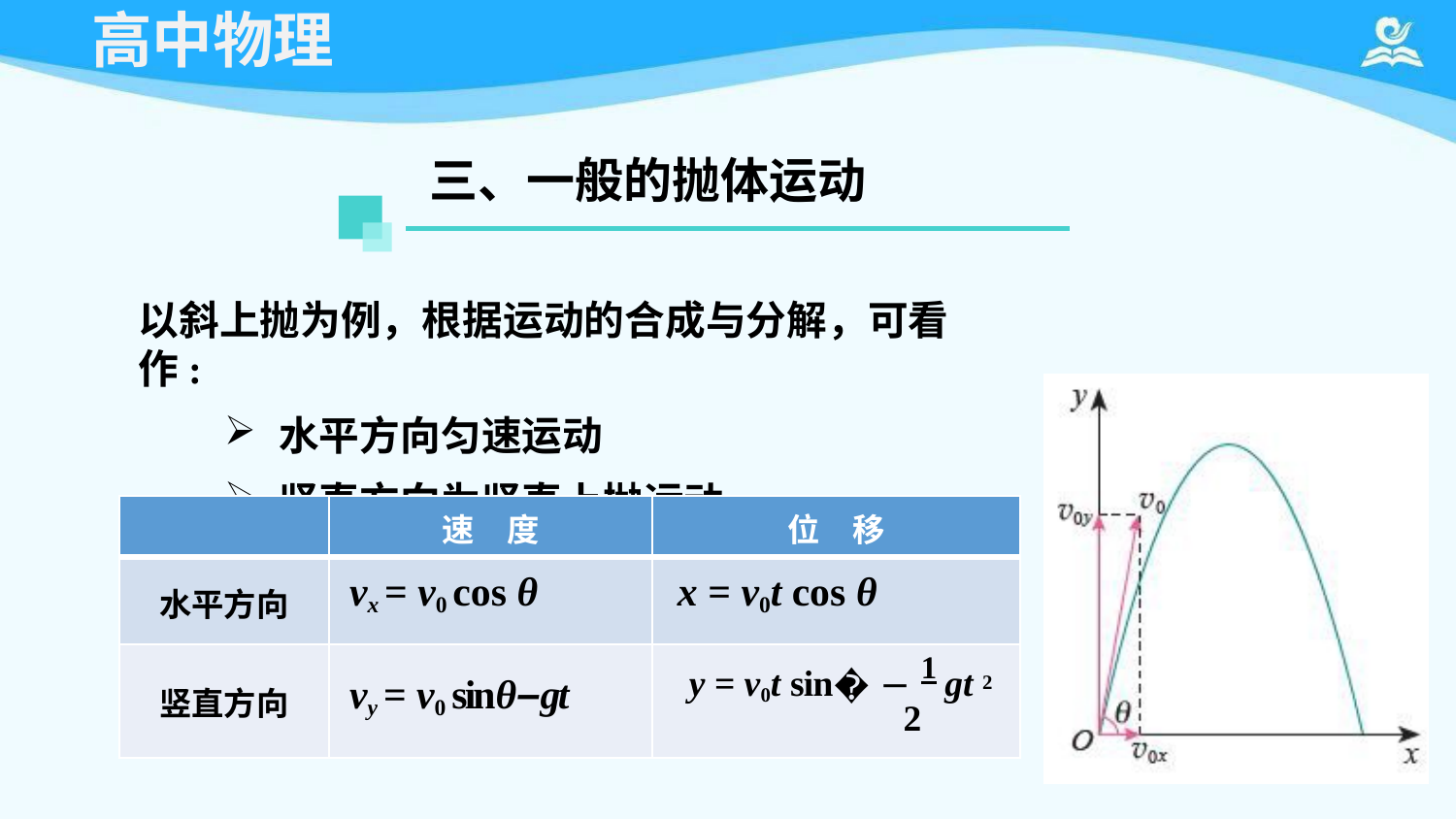

# 高中物理
三、一般的抛体运动

以斜上抛为例，根据运动的合成与分解，可看作:
水平方向匀速运动
竖直方向为竖直上抛运动

|  | 速 度 | 位 移 |
| --- | --- | --- |
| 水平方向 | vx = v0 cos θ | x = v0t cos θ |
| 竖直方向 | vy = v0 sinθ–gt | y = v0t sin� − 1 gt 2 2 |